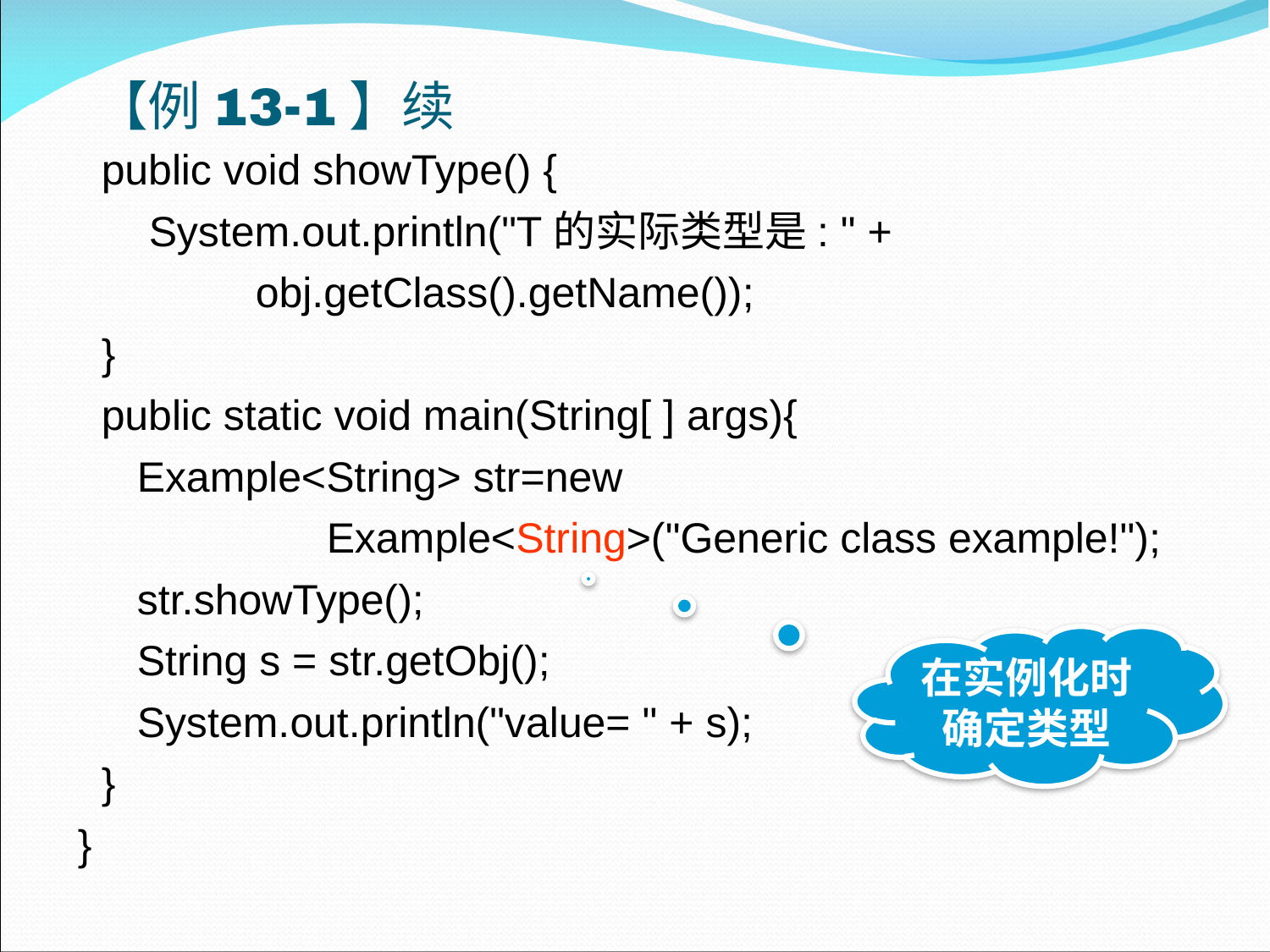

# 【例13-1】续
  public void showType() {
      System.out.println("T的实际类型是: " +
               obj.getClass().getName());
  }
  public static void main(String[ ] args){
     Example<String> str=new
                     Example<String>("Generic class example!");
     str.showType();
     String s = str.getObj();
     System.out.println("value= " + s);
  }
}
在实例化时确定类型